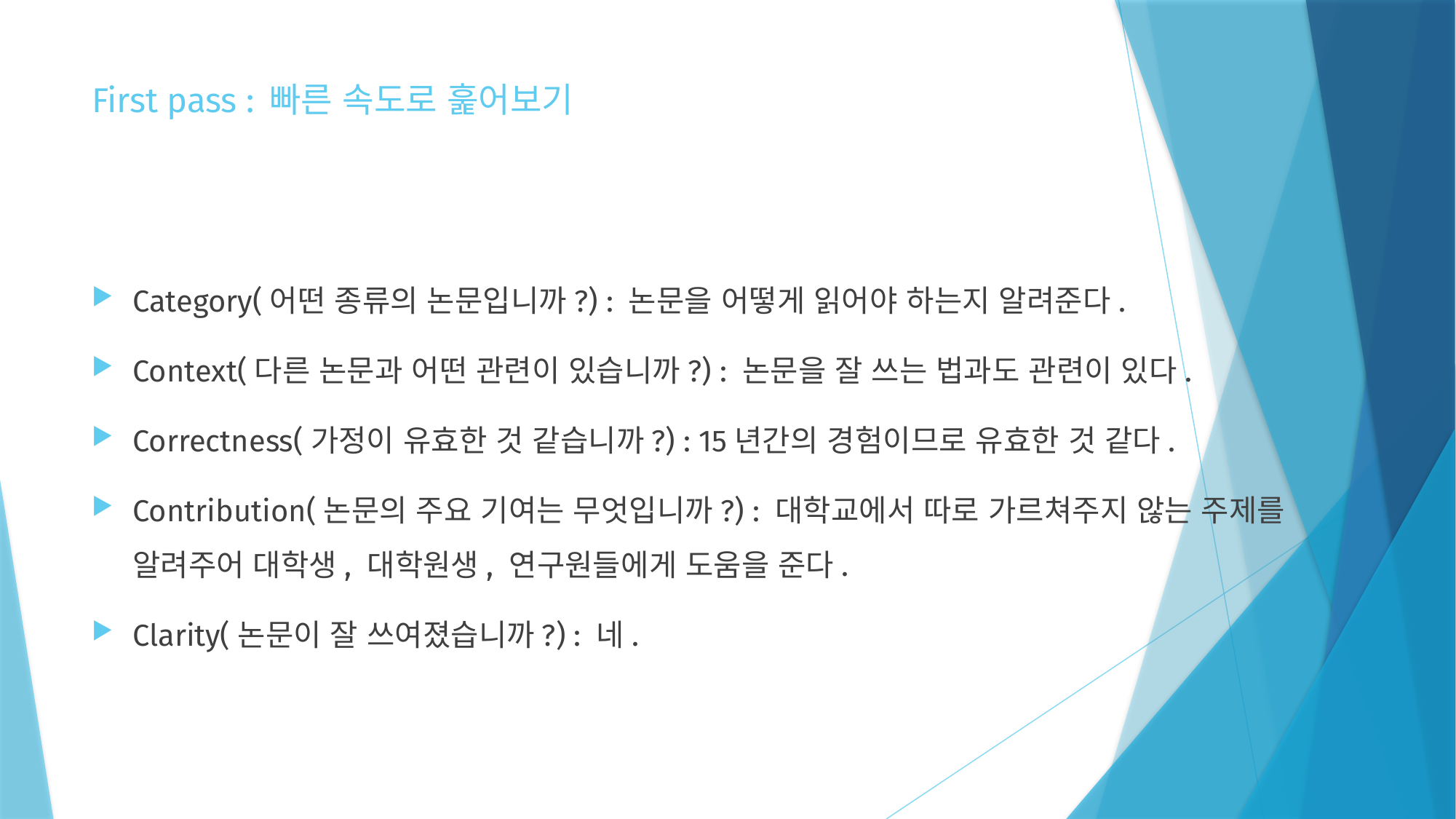

# First pass : 빠른 속도로 훑어보기
Category(어떤 종류의 논문입니까?) : 논문을 어떻게 읽어야 하는지 알려준다.
Context(다른 논문과 어떤 관련이 있습니까?) : 논문을 잘 쓰는 법과도 관련이 있다.
Correctness(가정이 유효한 것 같습니까?) : 15년간의 경험이므로 유효한 것 같다.
Contribution(논문의 주요 기여는 무엇입니까?) : 대학교에서 따로 가르쳐주지 않는 주제를 알려주어 대학생, 대학원생, 연구원들에게 도움을 준다.
Clarity(논문이 잘 쓰여졌습니까?) : 네.